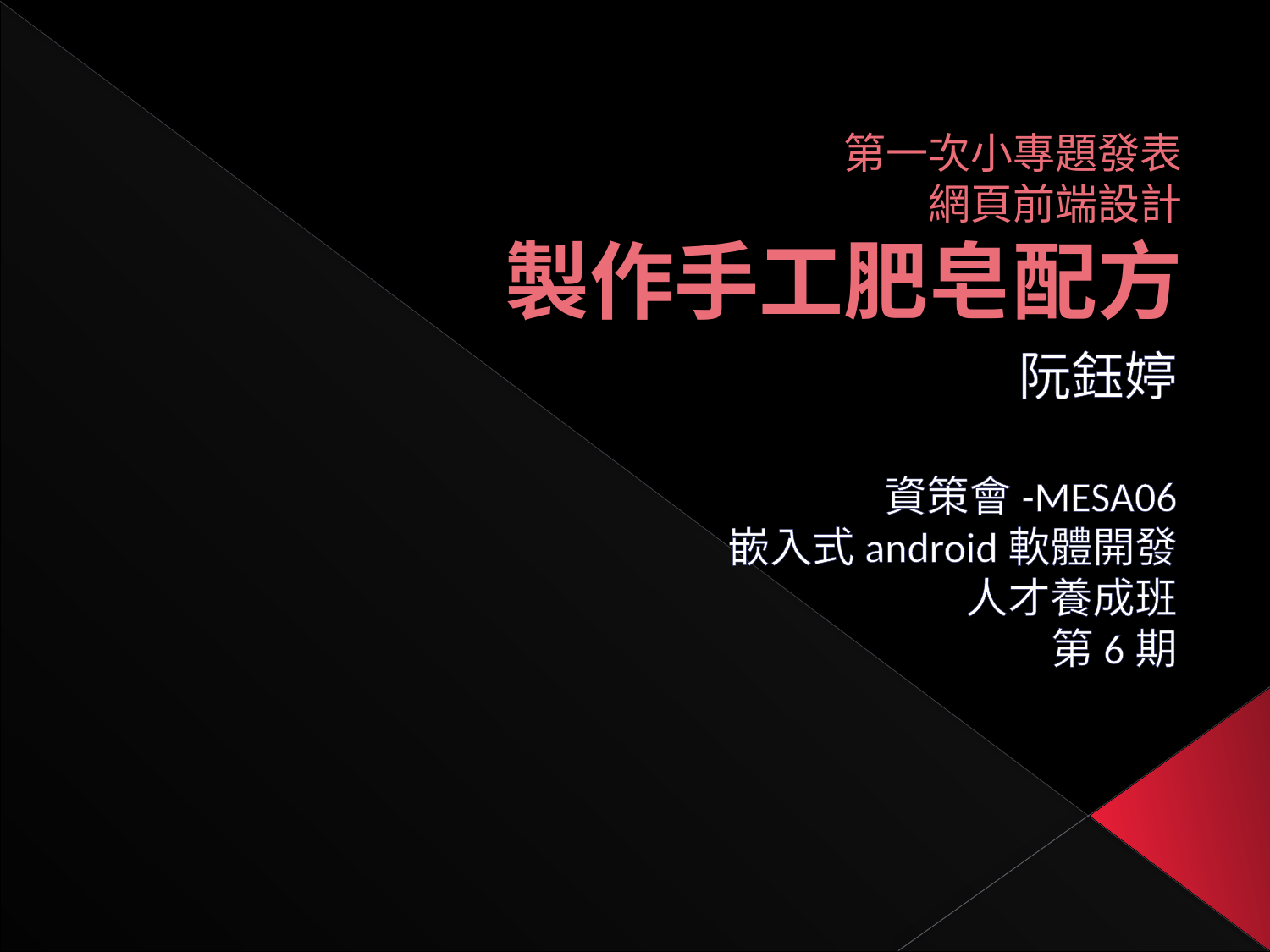

# 第一次小專題發表 網頁前端設計 製作手工肥皂配方
阮鈺婷

資策會-MESA06
嵌入式android軟體開發
人才養成班
第6期